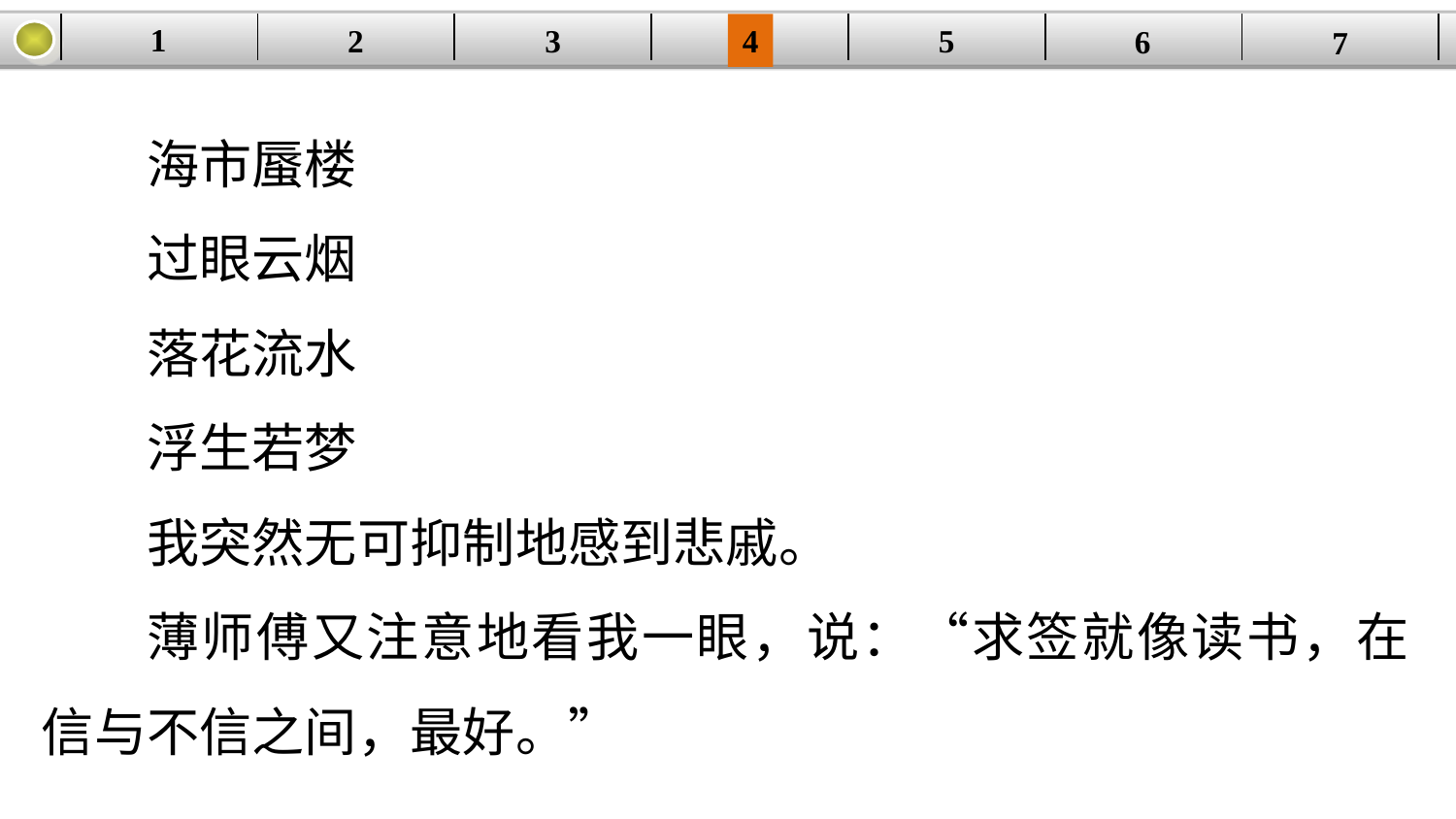

1
5
3
2
|  |  |  |  |  |  |  |
| --- | --- | --- | --- | --- | --- | --- |
4
6
7

海市蜃楼
过眼云烟
落花流水
浮生若梦
我突然无可抑制地感到悲戚。
薄师傅又注意地看我一眼，说：“求签就像读书，在信与不信之间，最好。”